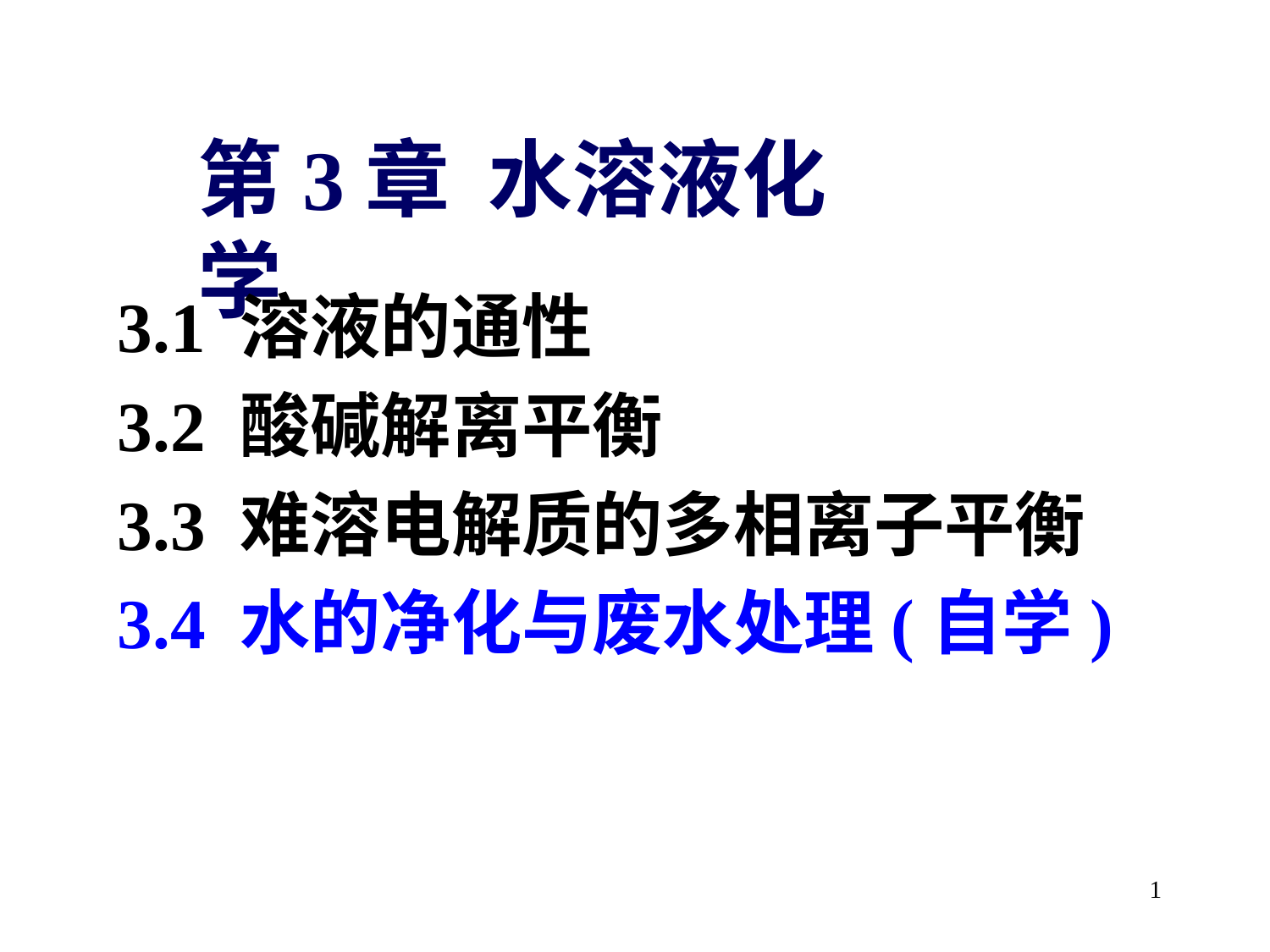

第3章  水溶液化学
3.1 溶液的通性
3.2 酸碱解离平衡
3.3 难溶电解质的多相离子平衡
3.4 水的净化与废水处理(自学)
1